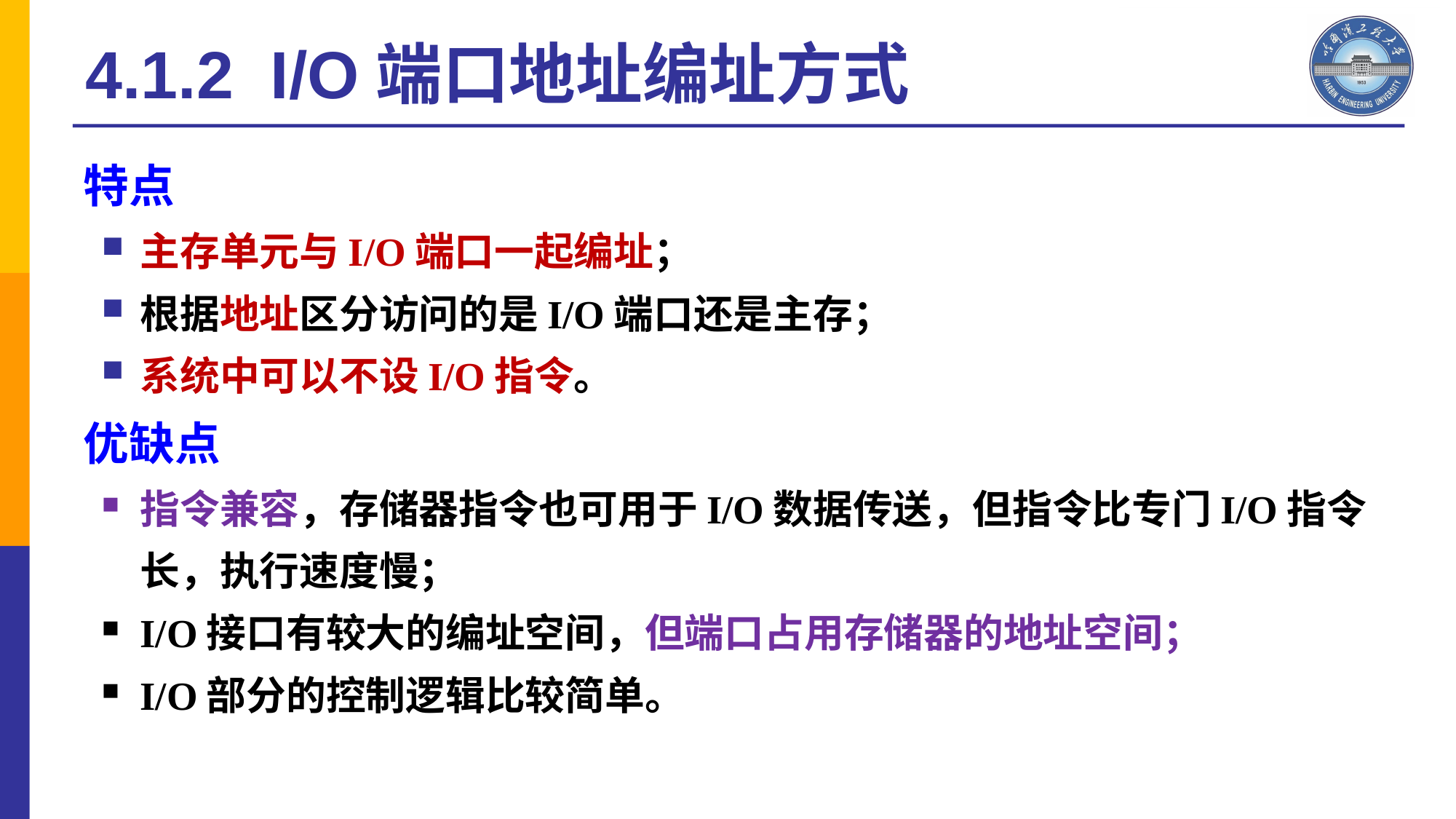

4.1.2  I/O端口地址编址方式
特点
主存单元与I/O端口一起编址；
根据地址区分访问的是I/O端口还是主存；
系统中可以不设I/O指令。
优缺点
指令兼容，存储器指令也可用于I/O数据传送，但指令比专门I/O指令长，执行速度慢；
I/O接口有较大的编址空间，但端口占用存储器的地址空间；
I/O部分的控制逻辑比较简单。